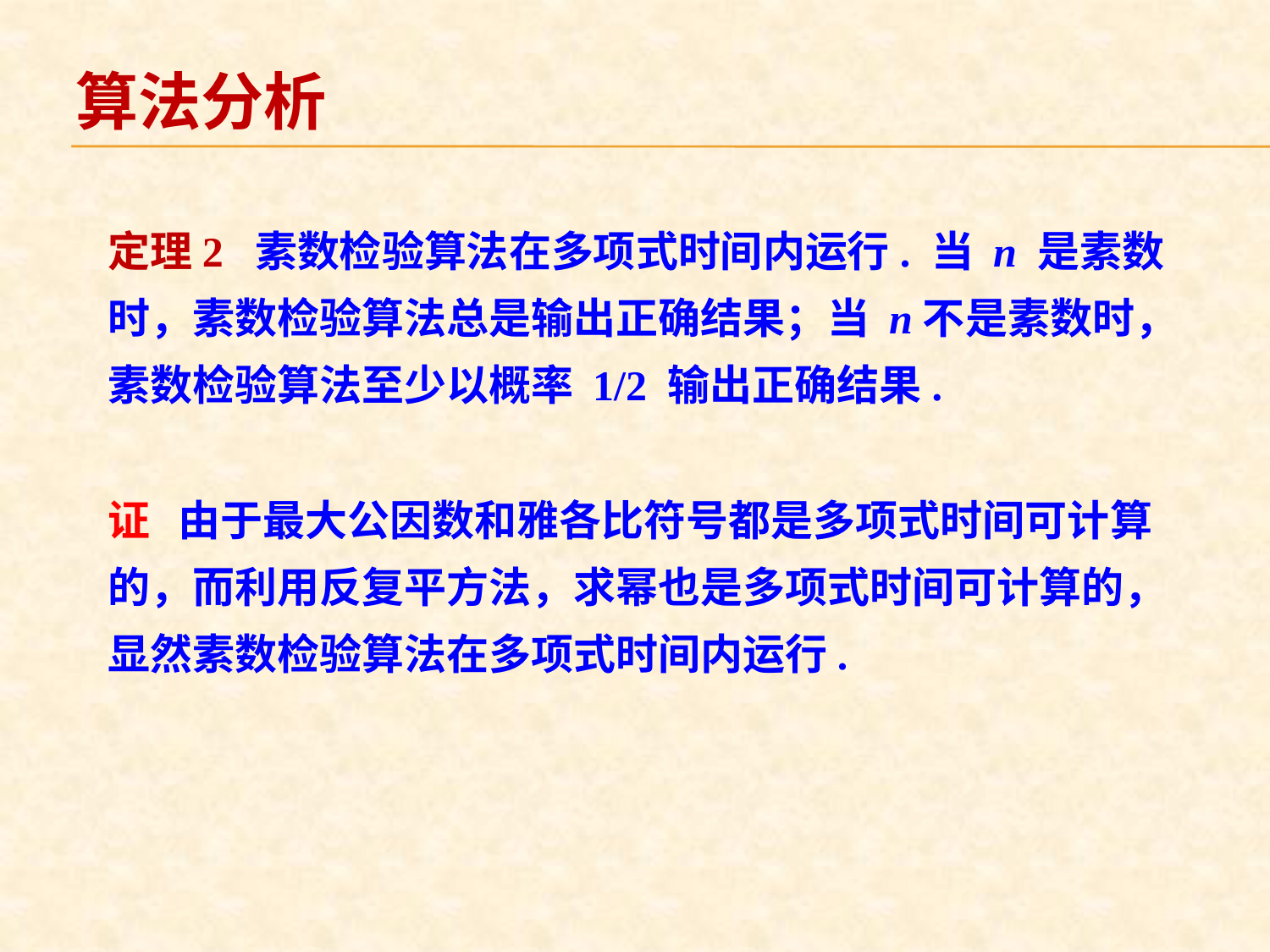

# 算法分析
定理2  素数检验算法在多项式时间内运行. 当 n 是素数时，素数检验算法总是输出正确结果；当 n不是素数时，素数检验算法至少以概率 1/2 输出正确结果.

证   由于最大公因数和雅各比符号都是多项式时间可计算的，而利用反复平方法，求幂也是多项式时间可计算的，显然素数检验算法在多项式时间内运行.